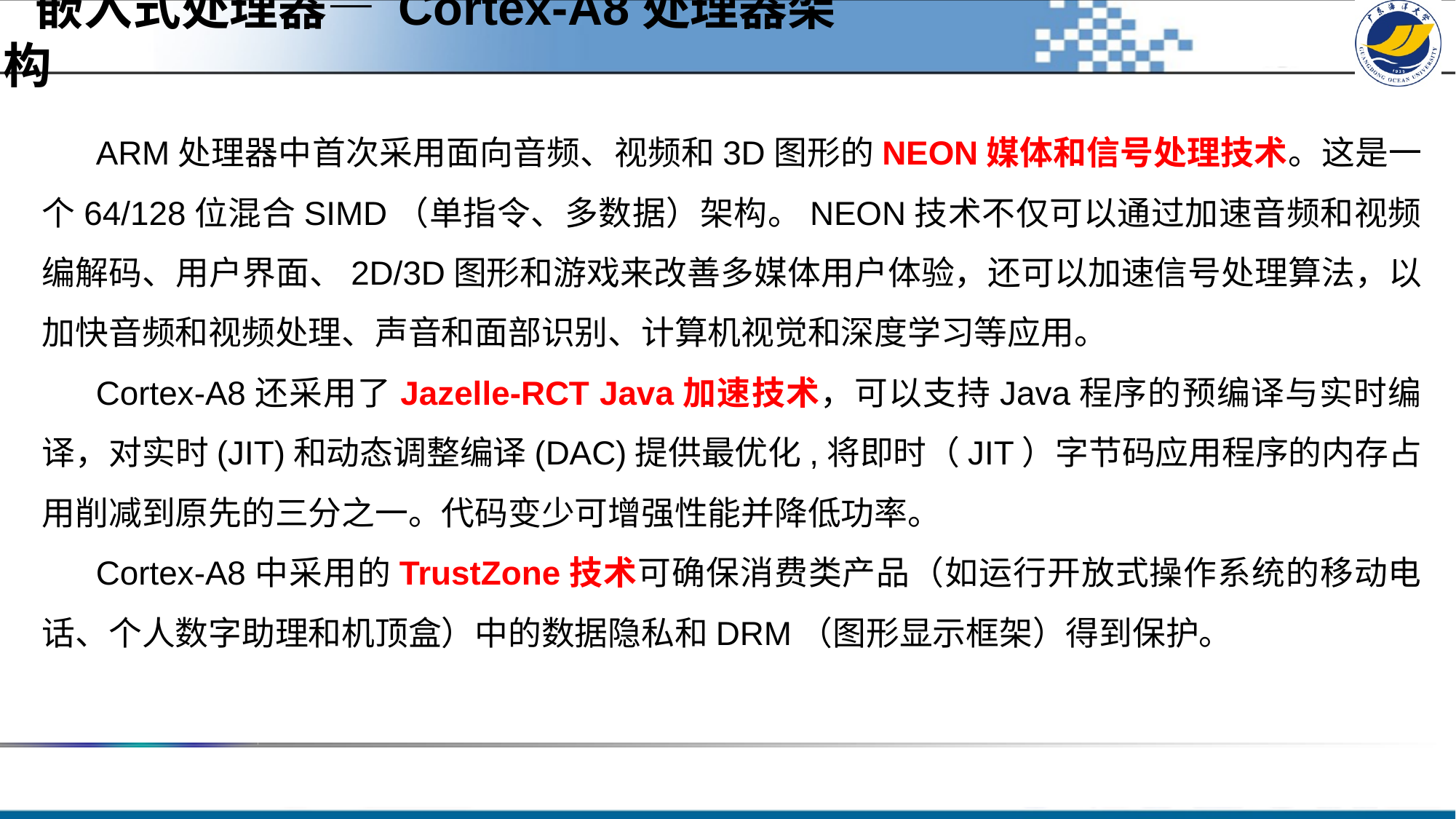

嵌入式处理器— Cortex-A8处理器架构
ARM处理器中首次采用面向音频、视频和3D图形的NEON媒体和信号处理技术。这是一个64/128位混合SIMD（单指令、多数据）架构。NEON技术不仅可以通过加速音频和视频编解码、用户界面、2D/3D图形和游戏来改善多媒体用户体验，还可以加速信号处理算法，以加快音频和视频处理、声音和面部识别、计算机视觉和深度学习等应用。
Cortex-A8还采用了Jazelle-RCT Java加速技术，可以支持Java程序的预编译与实时编译，对实时(JIT)和动态调整编译(DAC)提供最优化,将即时（JIT）字节码应用程序的内存占用削减到原先的三分之一。代码变少可增强性能并降低功率。
Cortex-A8中采用的TrustZone技术可确保消费类产品（如运行开放式操作系统的移动电话、个人数字助理和机顶盒）中的数据隐私和DRM（图形显示框架）得到保护。
74